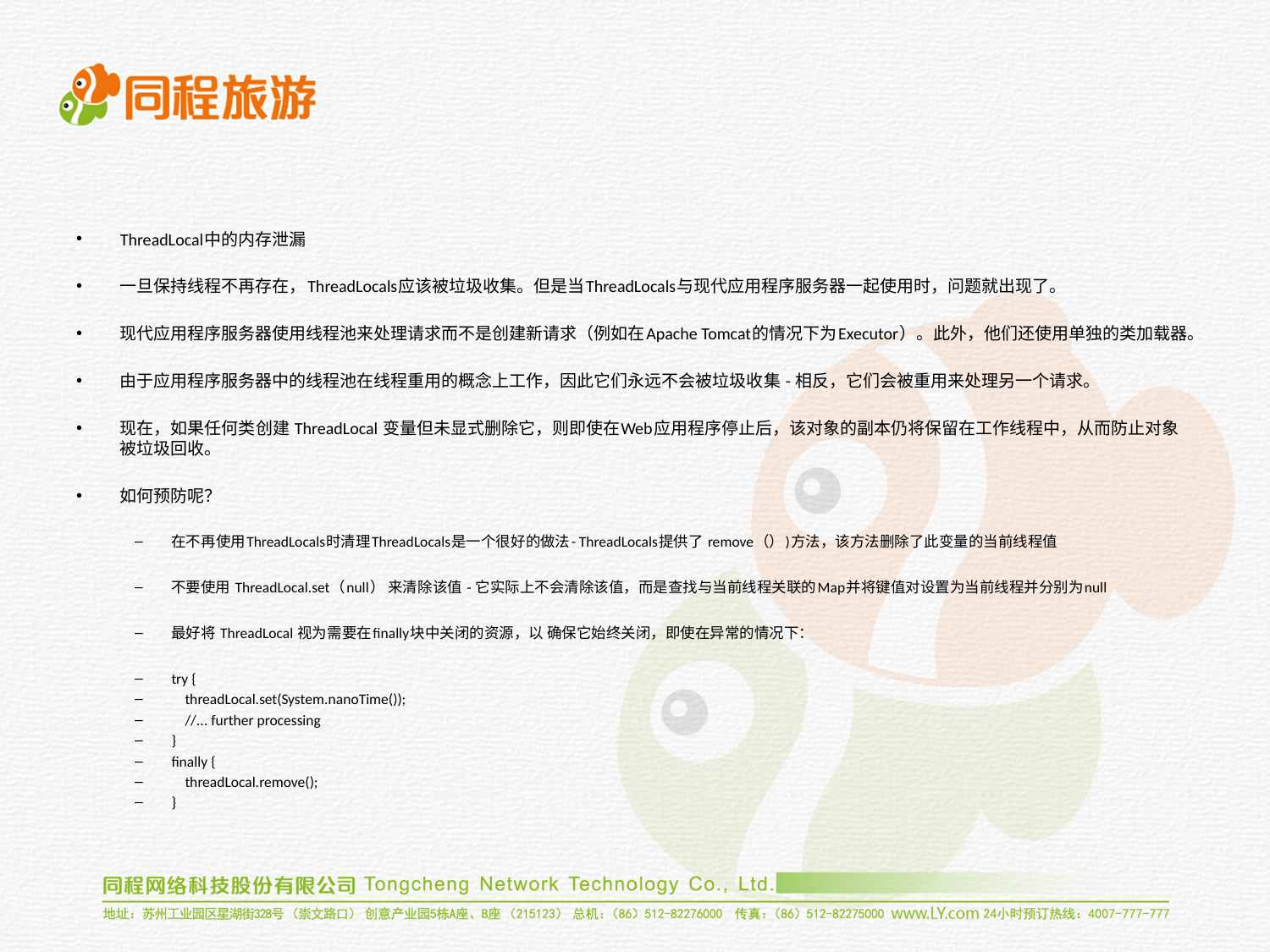

#
ThreadLocal中的内存泄漏

一旦保持线程不再存在，ThreadLocals应该被垃圾收集。但是当ThreadLocals与现代应用程序服务器一起使用时，问题就出现了。

现代应用程序服务器使用线程池来处理请求而不是创建新请求（例如在Apache Tomcat的情况下为Executor）。此外，他们还使用单独的类加载器。

由于应用程序服务器中的线程池在线程重用的概念上工作，因此它们永远不会被垃圾收集 - 相反，它们会被重用来处理另一个请求。

现在，如果任何类创建 ThreadLocal 变量但未显式删除它，则即使在Web应用程序停止后，该对象的副本仍将保留在工作线程中，从而防止对象被垃圾回收。

如何预防呢？

在不再使用ThreadLocals时清理ThreadLocals是一个很好的做法- ThreadLocals提供了 remove（）)方法，该方法删除了此变量的当前线程值

不要使用 ThreadLocal.set（null） 来清除该值 - 它实际上不会清除该值，而是查找与当前线程关联的Map并将键值对设置为当前线程并分别为null

最好将 ThreadLocal 视为需要在finally块中关闭的资源，以 确保它始终关闭，即使在异常的情况下：

try {
    threadLocal.set(System.nanoTime());
    //... further processing
}
finally {
    threadLocal.remove();
}